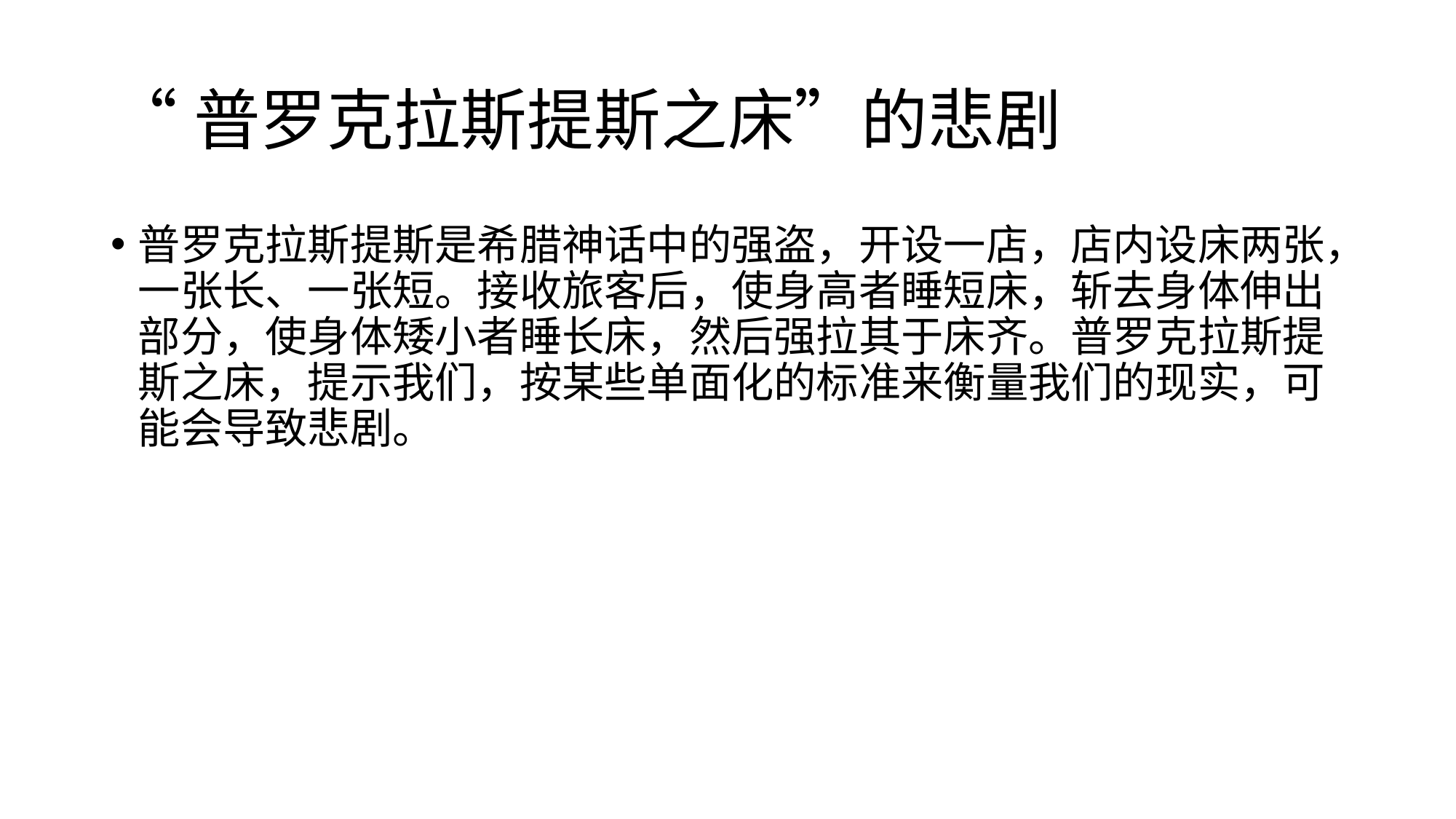

# “普罗克拉斯提斯之床”的悲剧
普罗克拉斯提斯是希腊神话中的强盗，开设一店，店内设床两张，一张长、一张短。接收旅客后，使身高者睡短床，斩去身体伸出部分，使身体矮小者睡长床，然后强拉其于床齐。普罗克拉斯提斯之床，提示我们，按某些单面化的标准来衡量我们的现实，可能会导致悲剧。